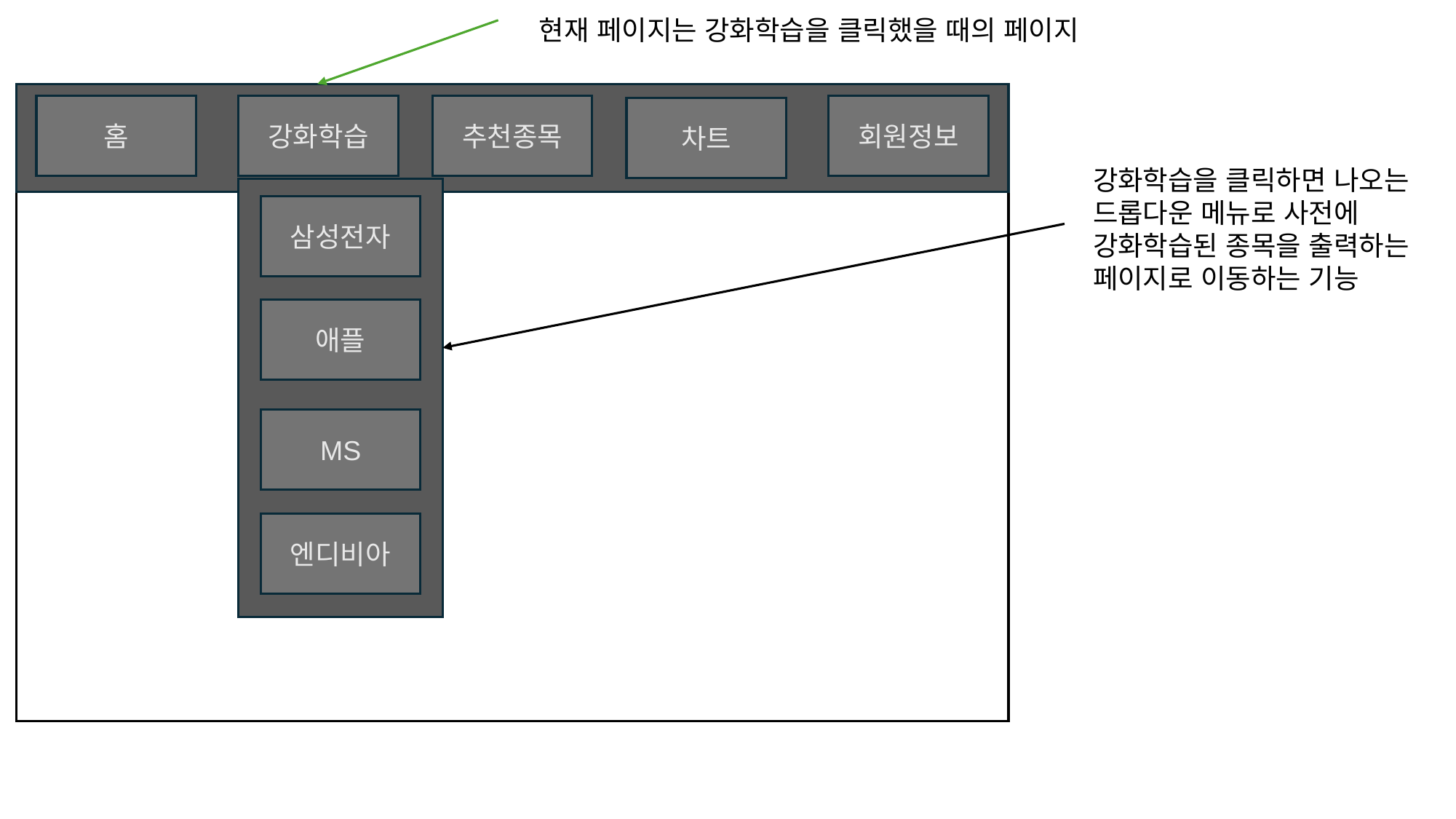

현재 페이지는 강화학습을 클릭했을 때의 페이지

추천종목
강화학습
홈
회원정보
차트
강화학습을 클릭하면 나오는
드롭다운 메뉴로 사전에
강화학습된 종목을 출력하는
페이지로 이동하는 기능

삼성전자
애플
MS
엔디비아